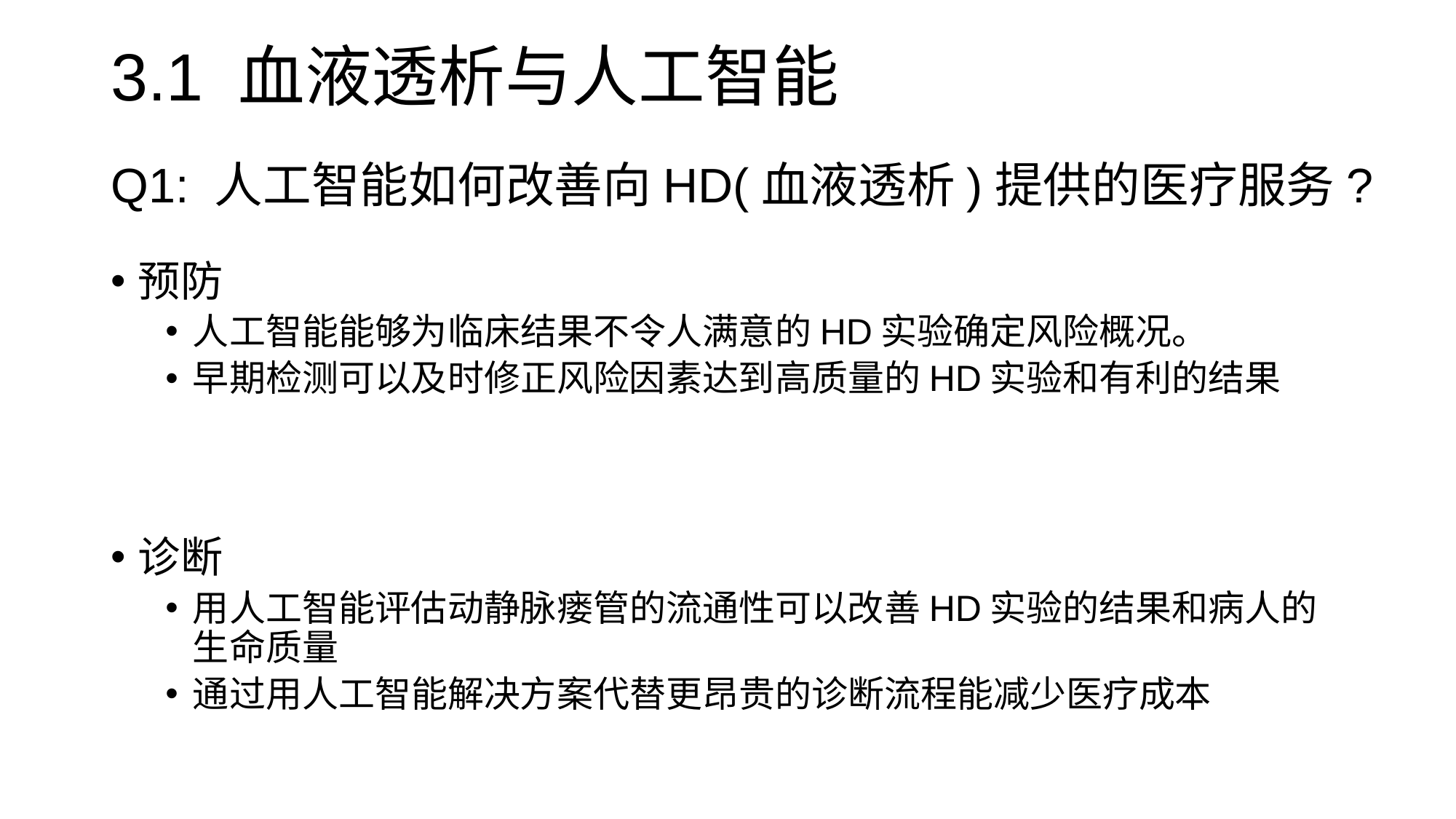

3.1 血液透析与人工智能
# Q1: 人工智能如何改善向HD(血液透析)提供的医疗服务?
预防
人工智能能够为临床结果不令人满意的HD实验确定风险概况。
早期检测可以及时修正风险因素达到高质量的HD实验和有利的结果

诊断
用人工智能评估动静脉瘘管的流通性可以改善HD实验的结果和病人的生命质量
通过用人工智能解决方案代替更昂贵的诊断流程能减少医疗成本